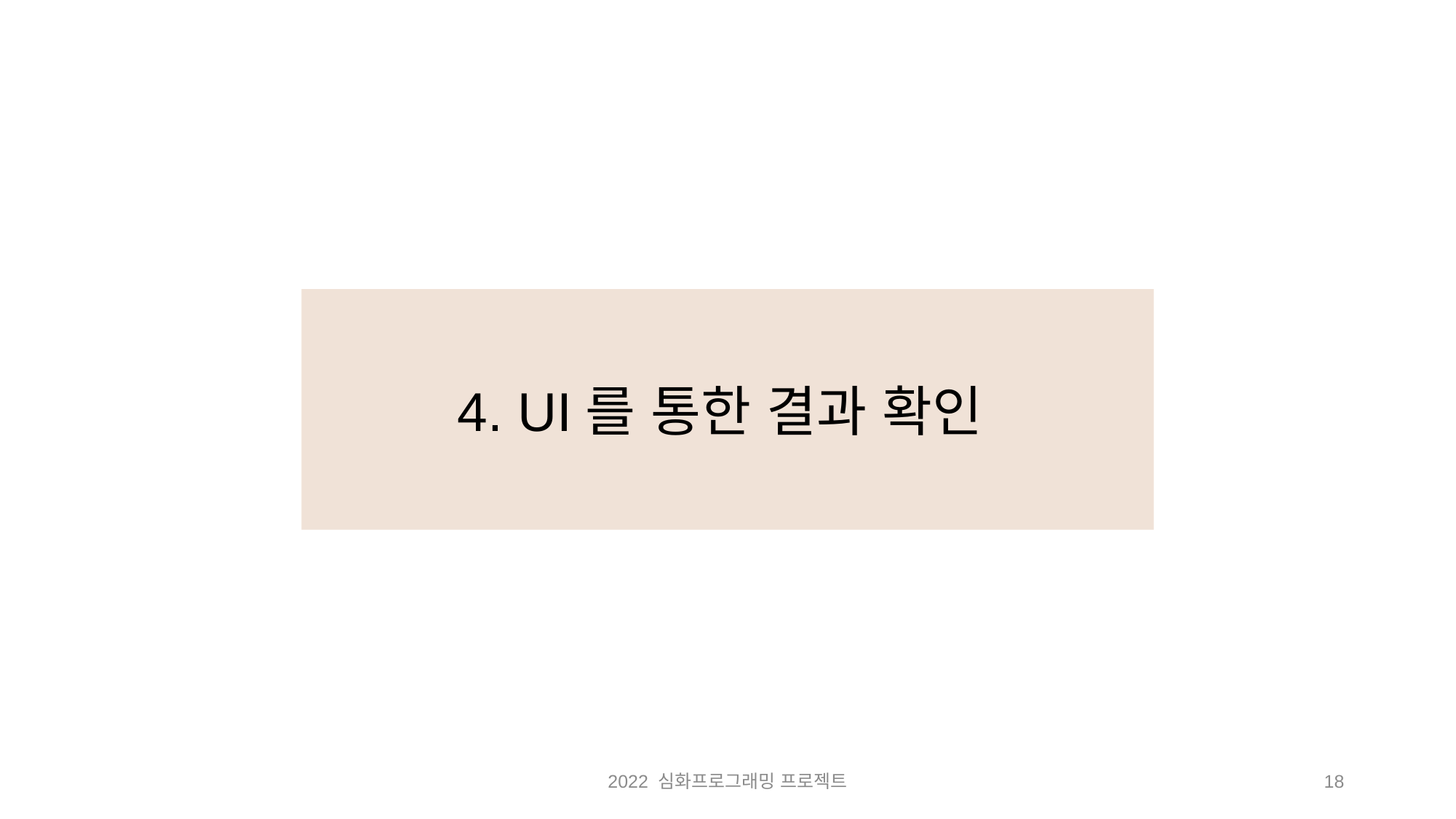

4. UI를 통한 결과 확인
2022 심화프로그래밍 프로젝트
18